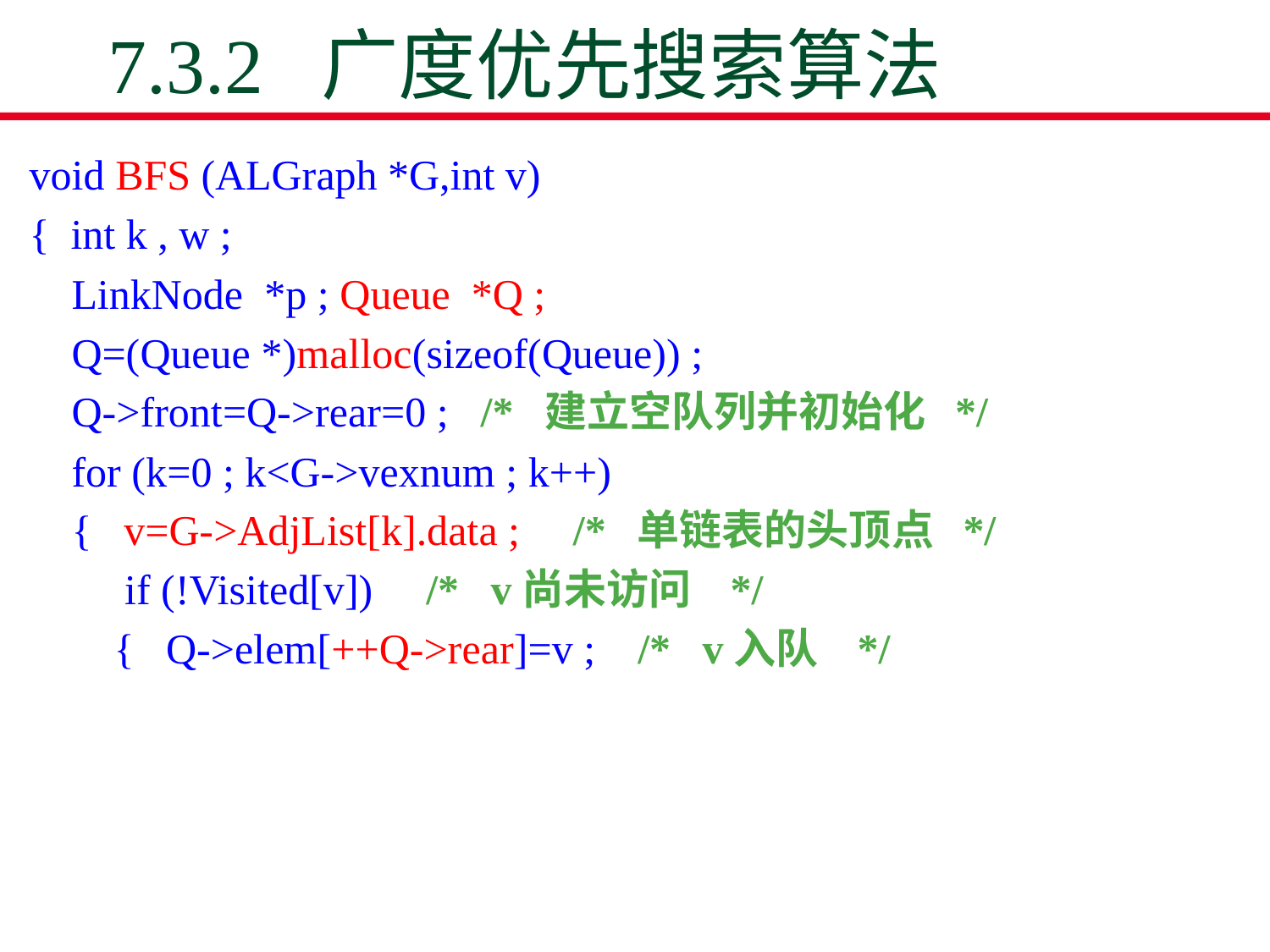

# 7.3.2  广度优先搜索算法
void BFS (ALGraph *G,int v)
{  int k , w ;
    LinkNode  *p ; Queue  *Q ;
    Q=(Queue *)malloc(sizeof(Queue)) ;
    Q->front=Q->rear=0 ;   /*  建立空队列并初始化  */
    for (k=0 ; k<G->vexnum ; k++)
    {   v=G->AdjList[k].data ;     /*  单链表的头顶点  */
         if (!Visited[v])     /*   v尚未访问   */
        {   Q->elem[++Q->rear]=v ;    /*   v入队   */